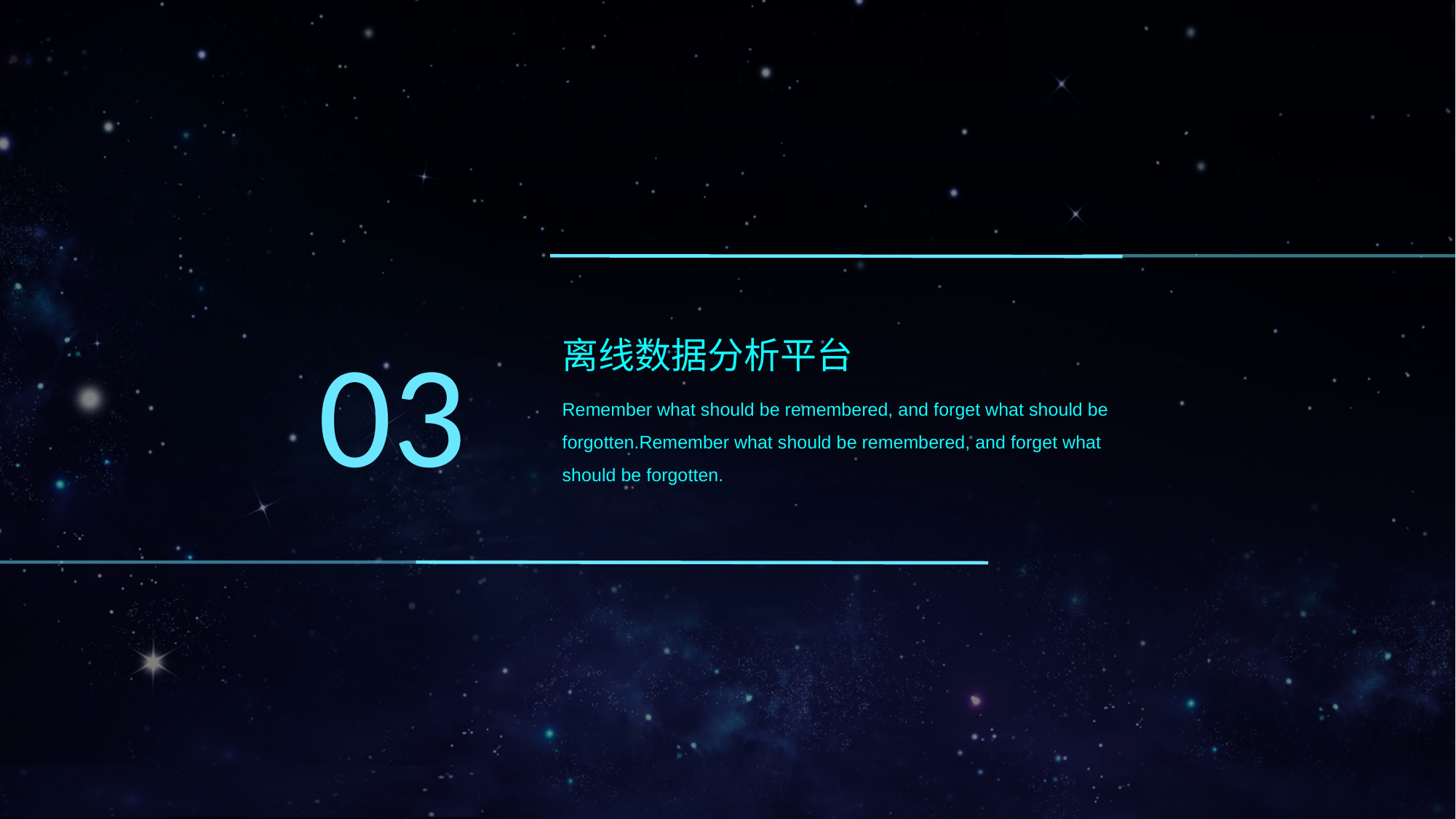

03
离线数据分析平台
Remember what should be remembered, and forget what should be forgotten.Remember what should be remembered, and forget what should be forgotten.